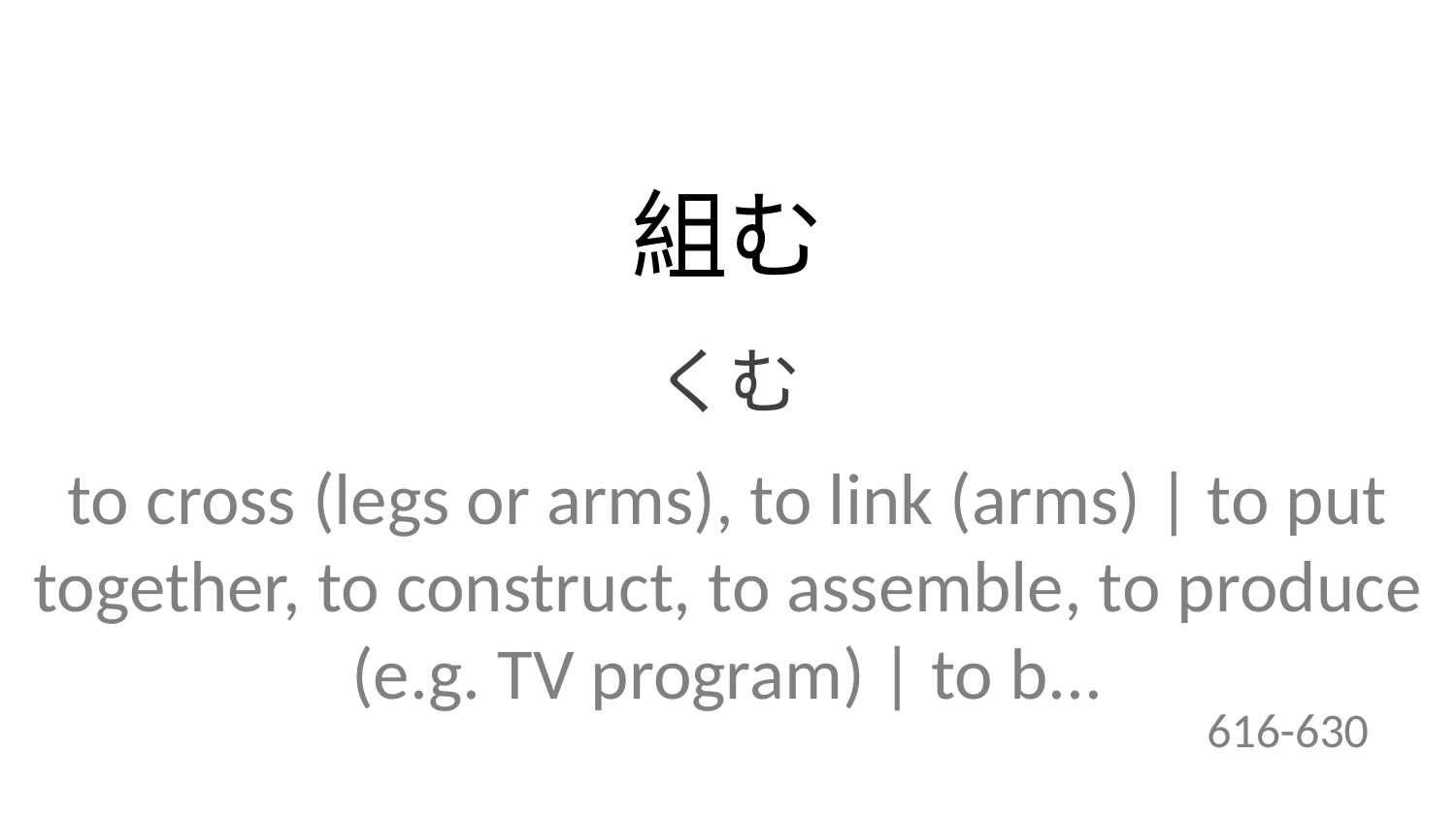

組む

くむ
to cross (legs or arms), to link (arms) | to put together, to construct, to assemble, to produce (e.g. TV program) | to b...
616-630